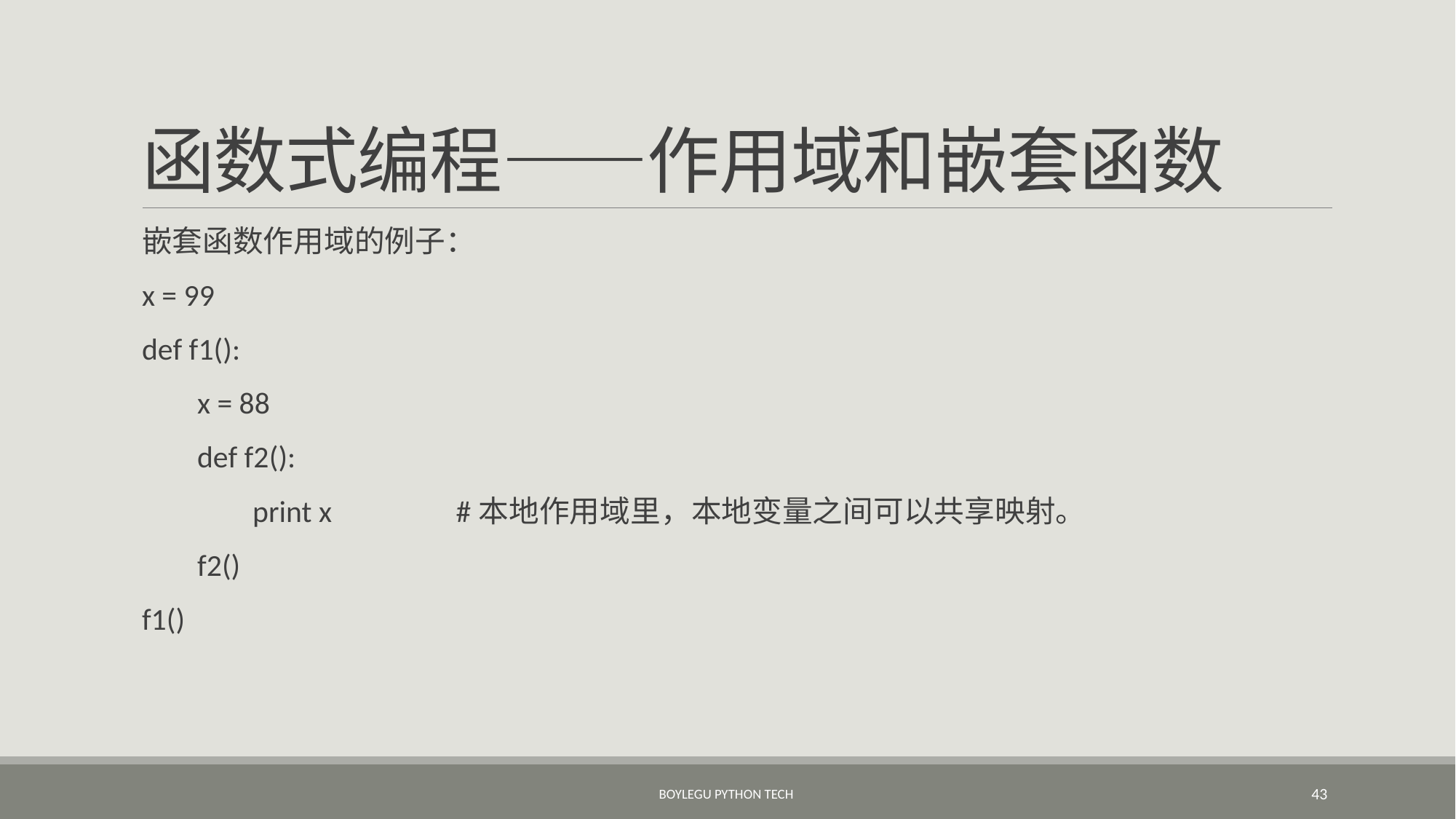

# 函数式编程——作用域和嵌套函数
嵌套函数作用域的例子：
x = 99
def f1():
        x = 88
        def f2():
                print x                  #本地作用域里，本地变量之间可以共享映射。
        f2()
f1()
BoyleGu Python Tech
43